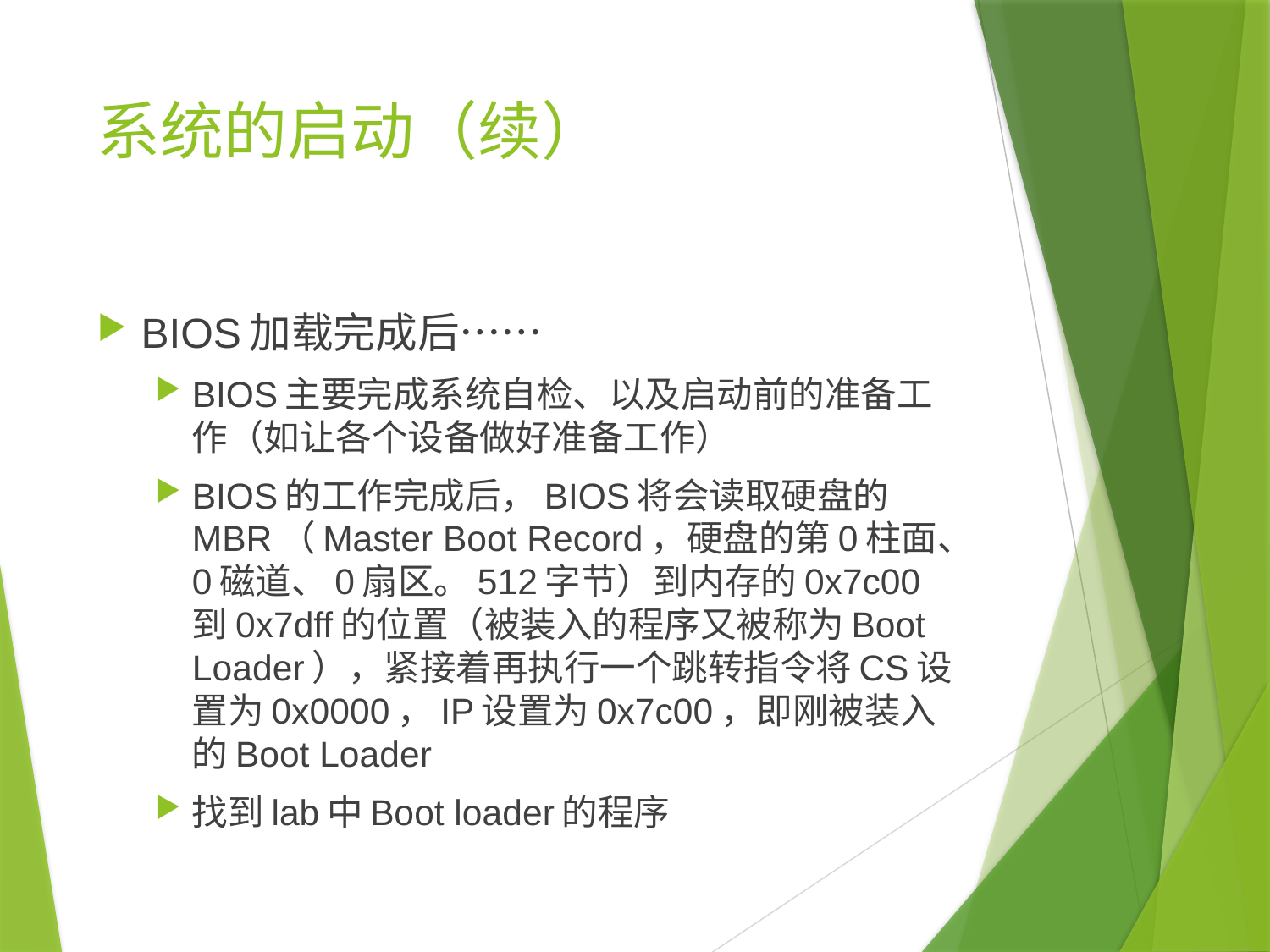

# 系统的启动（续）
BIOS加载完成后……
BIOS主要完成系统自检、以及启动前的准备工作（如让各个设备做好准备工作）
BIOS的工作完成后，BIOS将会读取硬盘的MBR（Master Boot Record，硬盘的第0柱面、0磁道、0扇区。512字节）到内存的0x7c00到0x7dff的位置（被装入的程序又被称为Boot Loader），紧接着再执行一个跳转指令将CS设置为0x0000，IP设置为0x7c00，即刚被装入的Boot Loader
找到lab中Boot loader的程序